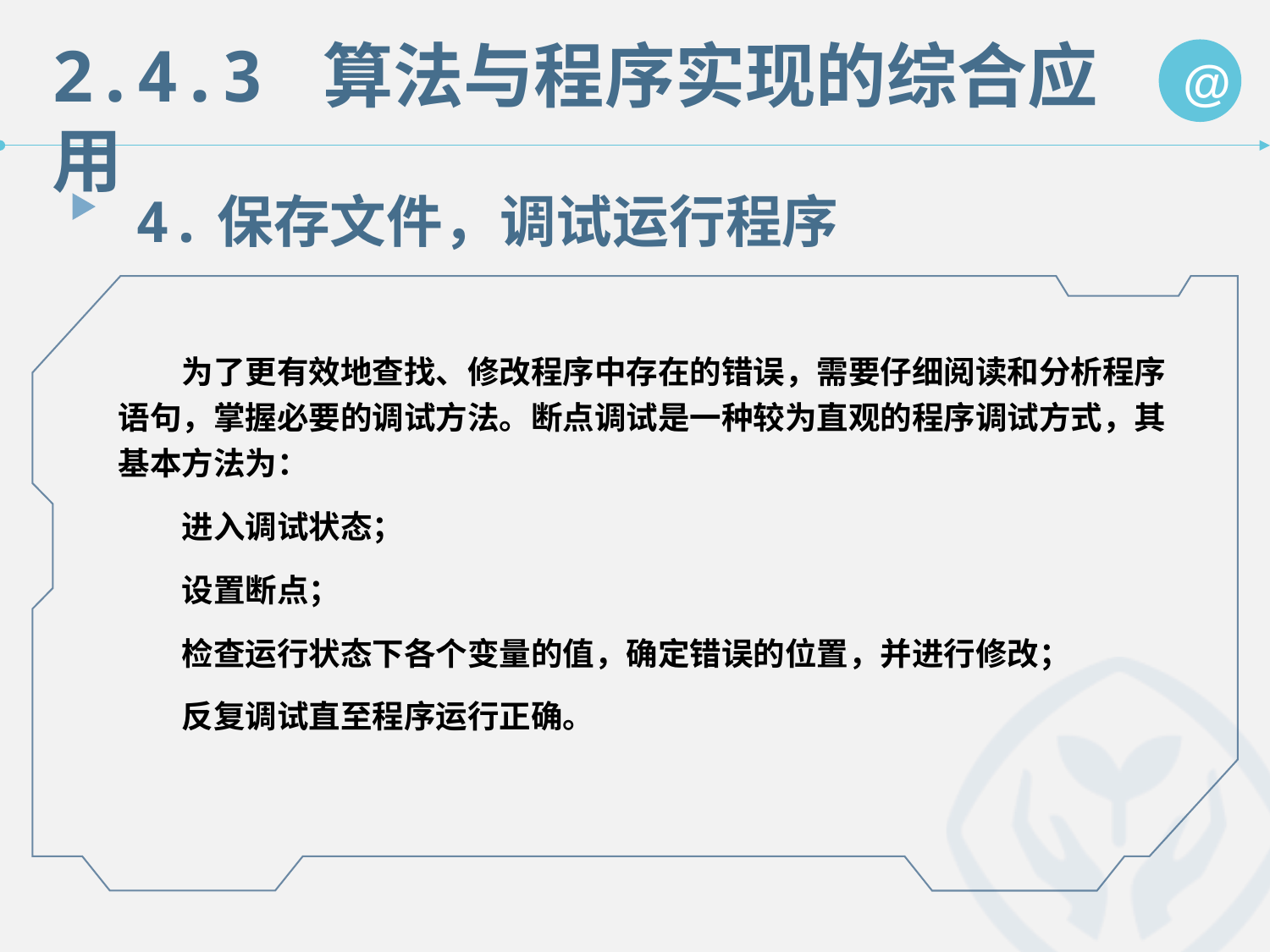

2.4.3 算法与程序实现的综合应用
@
4.保存文件，调试运行程序

　　为了更有效地查找、修改程序中存在的错误，需要仔细阅读和分析程序语句，掌握必要的调试方法。断点调试是一种较为直观的程序调试方式，其基本方法为：
　　进入调试状态；
　　设置断点；
　　检查运行状态下各个变量的值，确定错误的位置，并进行修改；
　　反复调试直至程序运行正确。